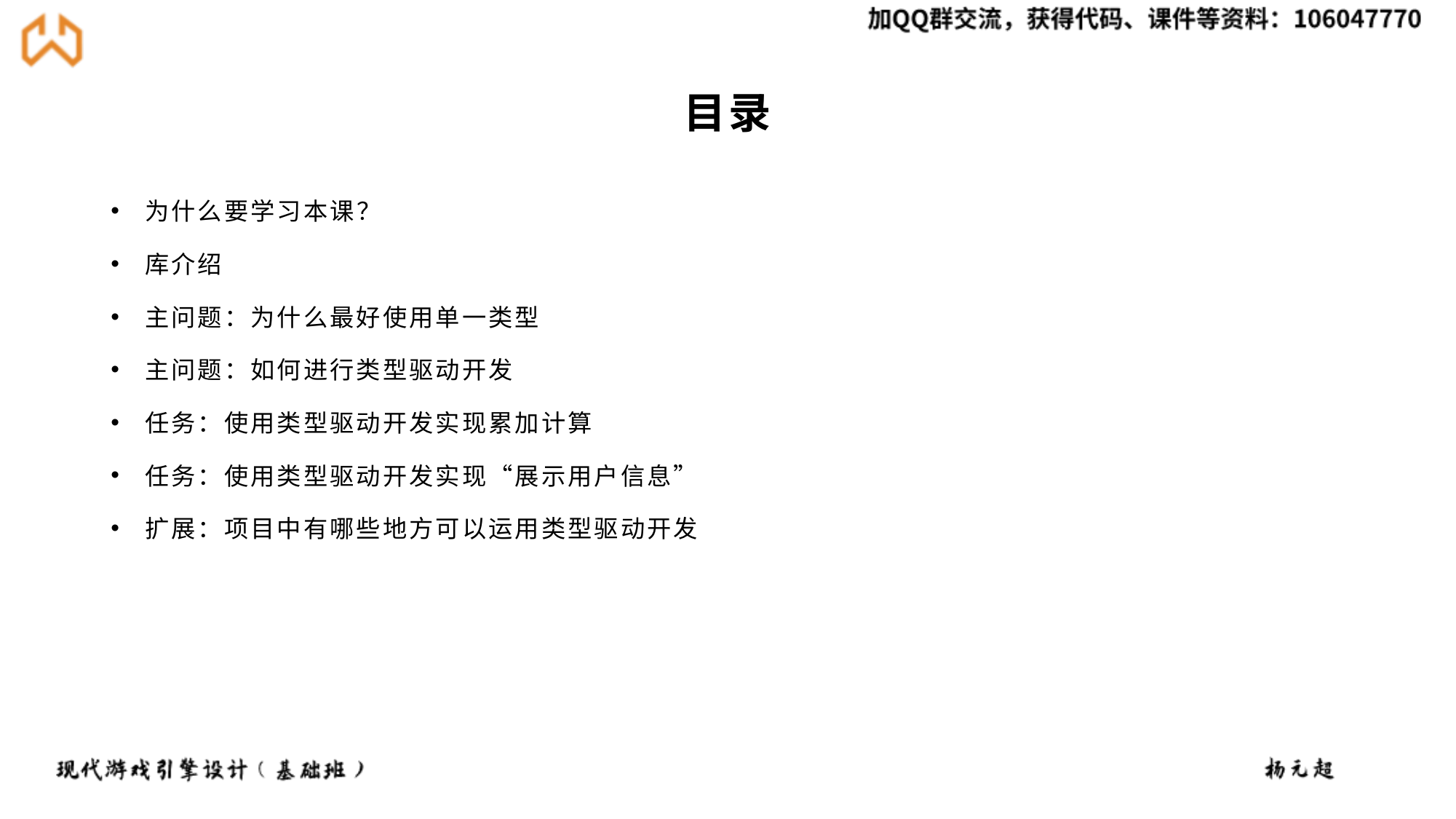

# 目录
为什么要学习本课？
库介绍
主问题：为什么最好使用单一类型
主问题：如何进行类型驱动开发
任务：使用类型驱动开发实现累加计算
任务：使用类型驱动开发实现“展示用户信息”
扩展：项目中有哪些地方可以运用类型驱动开发